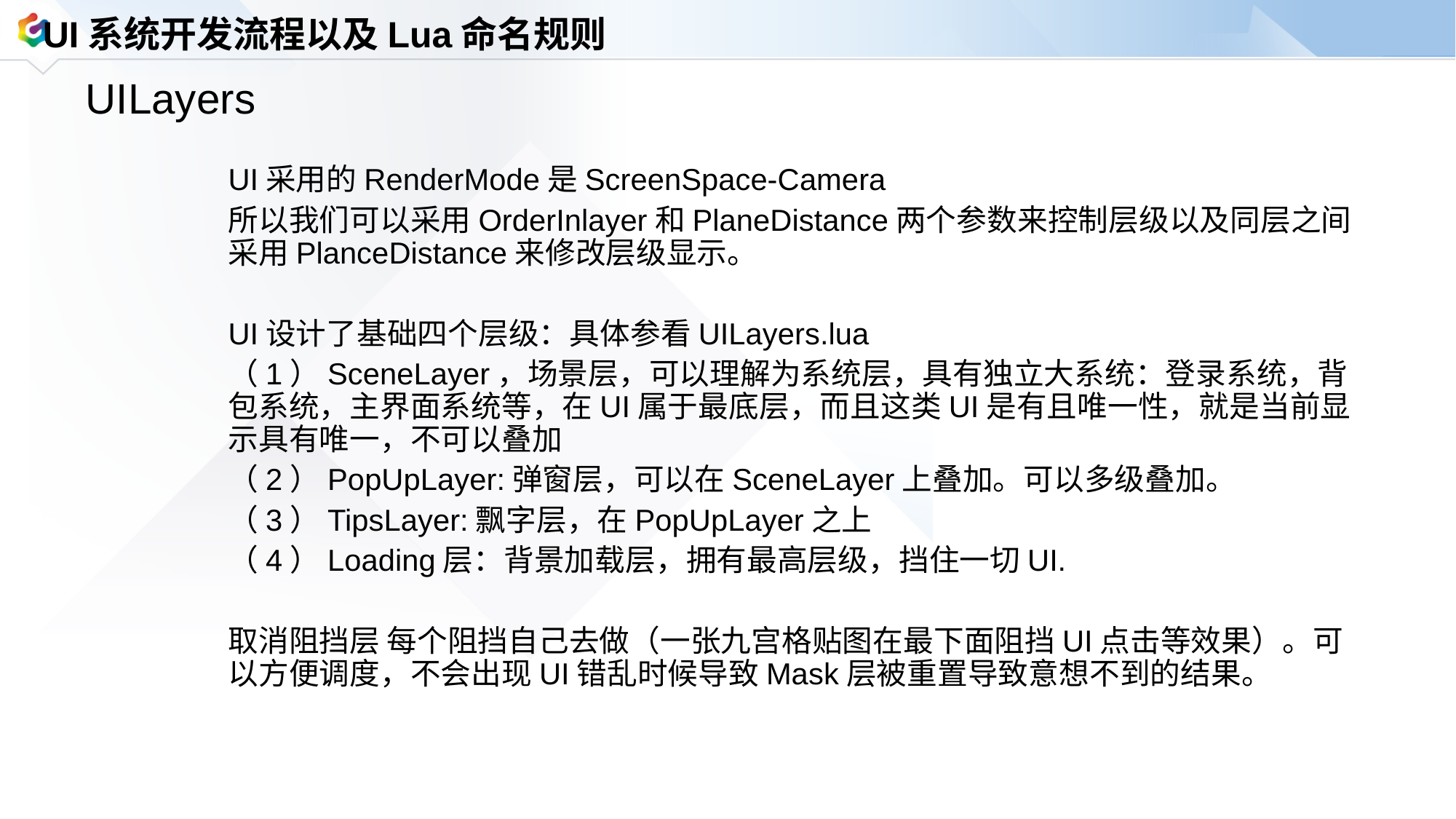

UI系统开发流程以及Lua命名规则

UILayers
UI采用的RenderMode是ScreenSpace-Camera
所以我们可以采用OrderInlayer和PlaneDistance两个参数来控制层级以及同层之间采用PlanceDistance来修改层级显示。

UI设计了基础四个层级：具体参看UILayers.lua
（1）SceneLayer，场景层，可以理解为系统层，具有独立大系统：登录系统，背包系统，主界面系统等，在UI属于最底层，而且这类UI是有且唯一性，就是当前显示具有唯一，不可以叠加
（2）PopUpLayer:弹窗层，可以在SceneLayer上叠加。可以多级叠加。
（3）TipsLayer:飘字层，在PopUpLayer之上
（4）Loading层：背景加载层，拥有最高层级，挡住一切UI.

取消阻挡层 每个阻挡自己去做（一张九宫格贴图在最下面阻挡UI点击等效果）。可以方便调度，不会出现UI错乱时候导致Mask层被重置导致意想不到的结果。